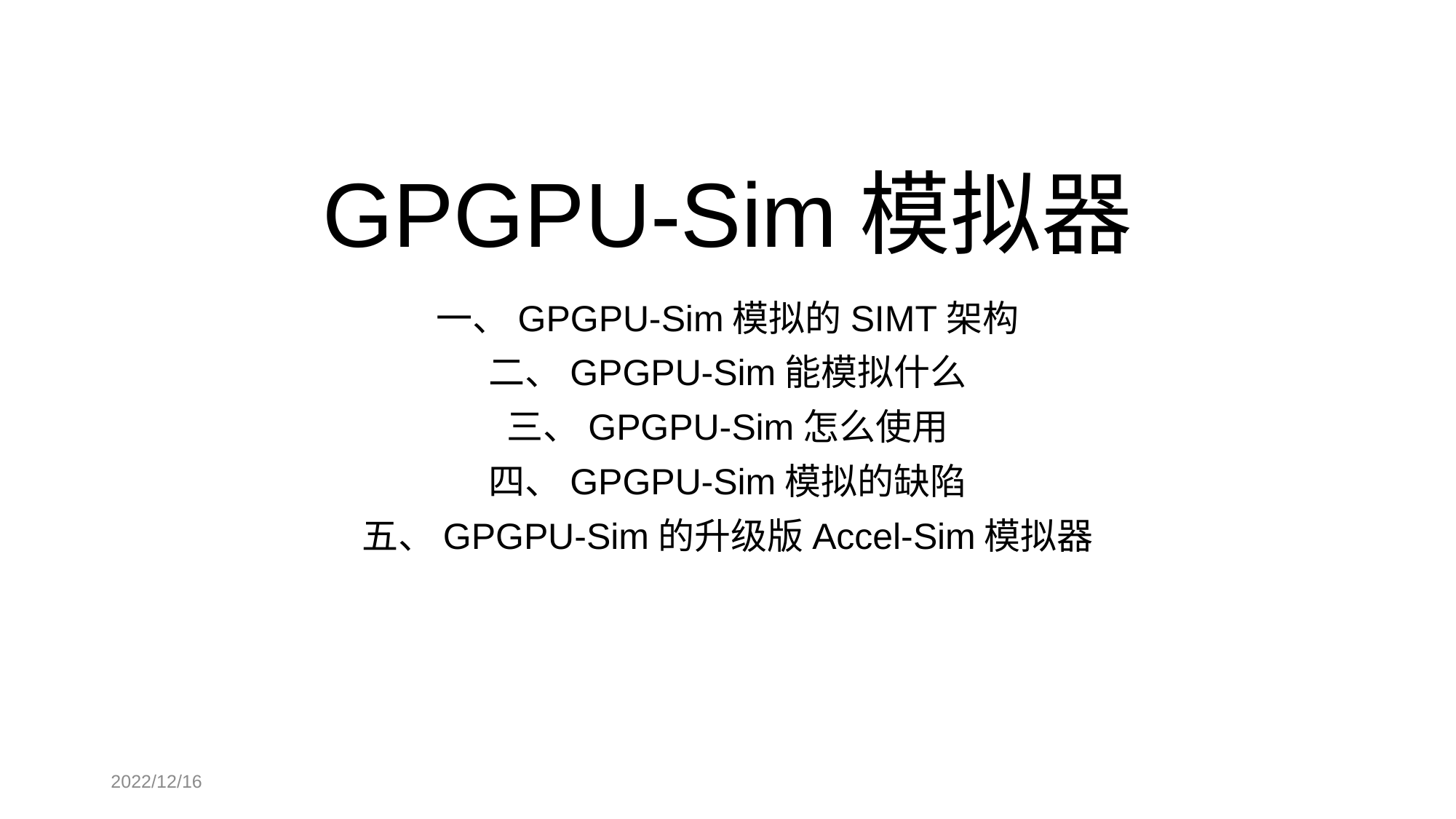

# GPGPU-Sim模拟器
一、GPGPU-Sim模拟的SIMT架构
二、GPGPU-Sim能模拟什么
三、GPGPU-Sim怎么使用
四、GPGPU-Sim模拟的缺陷
五、GPGPU-Sim的升级版Accel-Sim模拟器
2022/12/16